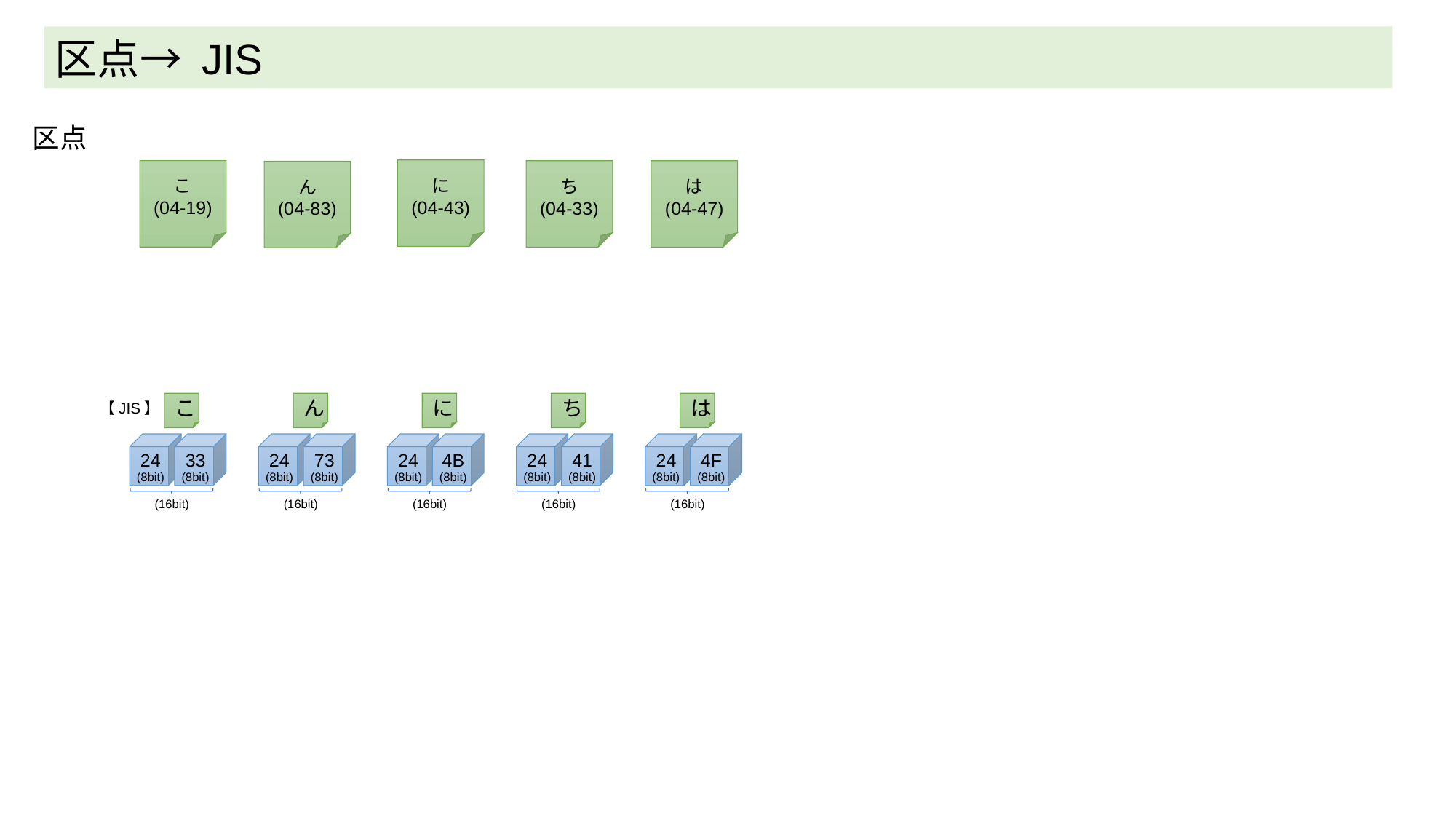

区点→ JIS
区点
に
(04-43)
こ
(04-19)
ち
(04-33)
は
(04-47)
ん
(04-83)
【JIS】
こ

24
(8bit)

33
(8bit)

(16bit)
ん

24
(8bit)

73
(8bit)

(16bit)
に

24
(8bit)

4B
(8bit)

(16bit)
ち

24
(8bit)

41
(8bit)

(16bit)
は

24
(8bit)

4F
(8bit)

(16bit)